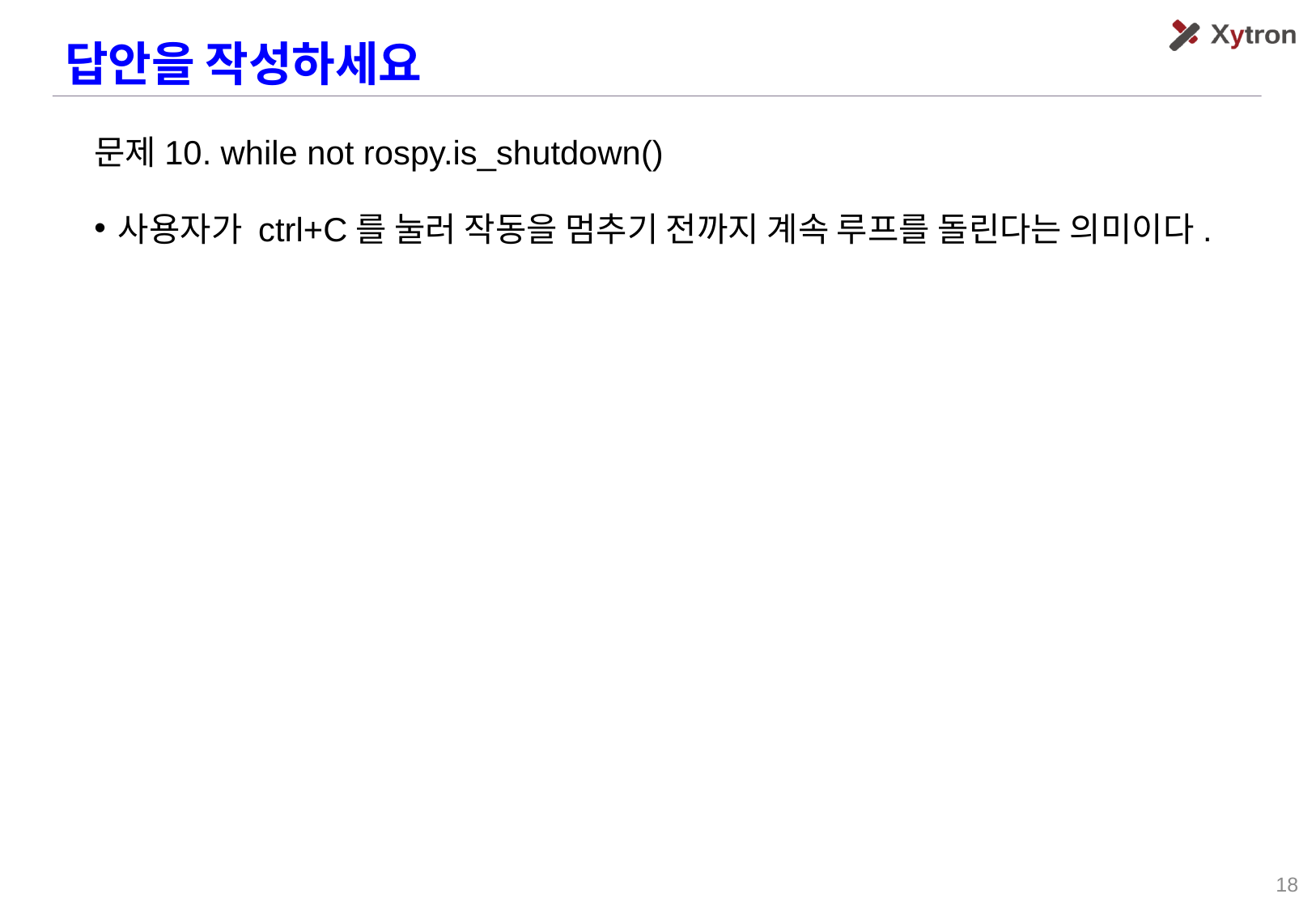

답안을 작성하세요
문제10. while not rospy.is_shutdown()

사용자가 ctrl+C를 눌러 작동을 멈추기 전까지 계속 루프를 돌린다는 의미이다.
18